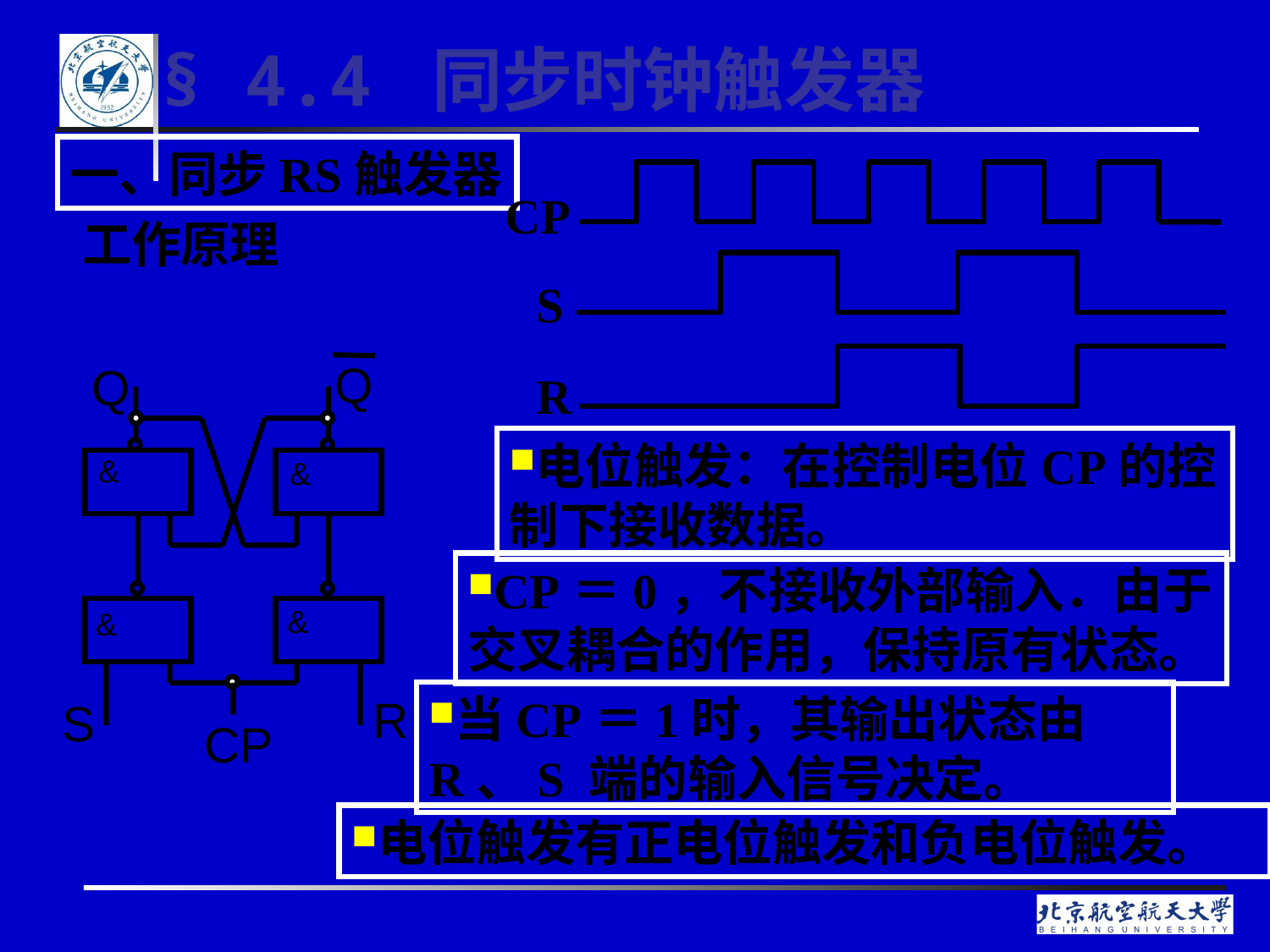

# § 4.4 同步时钟触发器
一、同步RS触发器

CP

S

R
工作原理
Q
Q

R
S
CP
&
&
&
&
电位触发：在控制电位CP的控制下接收数据。
CP＝0，不接收外部输入．由于交叉耦合的作用，保持原有状态。
当CP＝1时，其输出状态由R、S 端的输入信号决定。
电位触发有正电位触发和负电位触发。
7